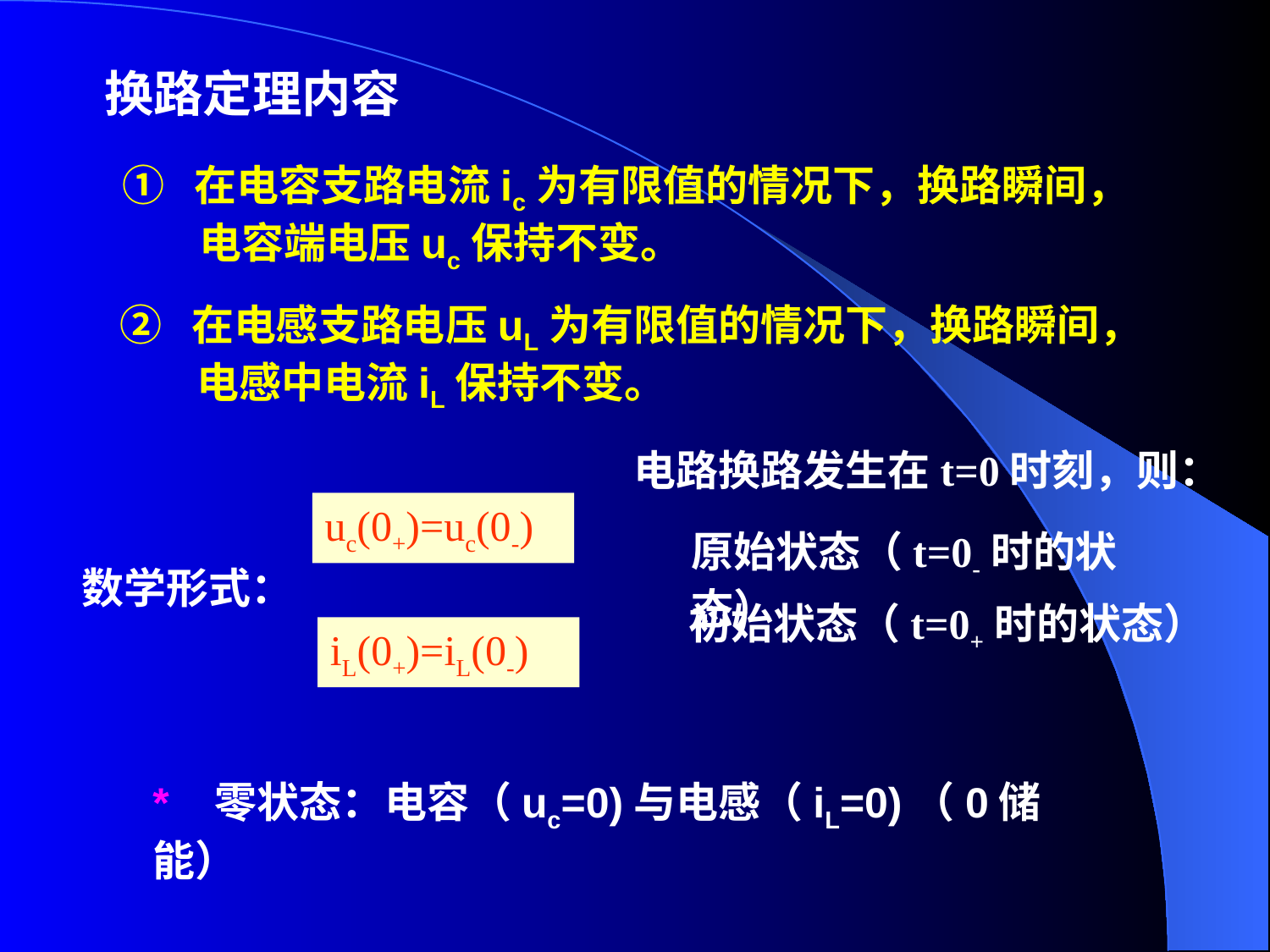

换路定理内容
①  在电容支路电流ic为有限值的情况下，换路瞬间，
       电容端电压uc保持不变。
②  在电感支路电压uL为有限值的情况下，换路瞬间，
       电感中电流iL保持不变。
电路换路发生在t=0时刻，则：
uc(0+)=uc(0-)
原始状态（t=0-时的状态）
数学形式：
初始状态（t=0+时的状态）
iL(0+)=iL(0-)
*   零状态：电容（uc=0)与电感（iL=0)（0储能）